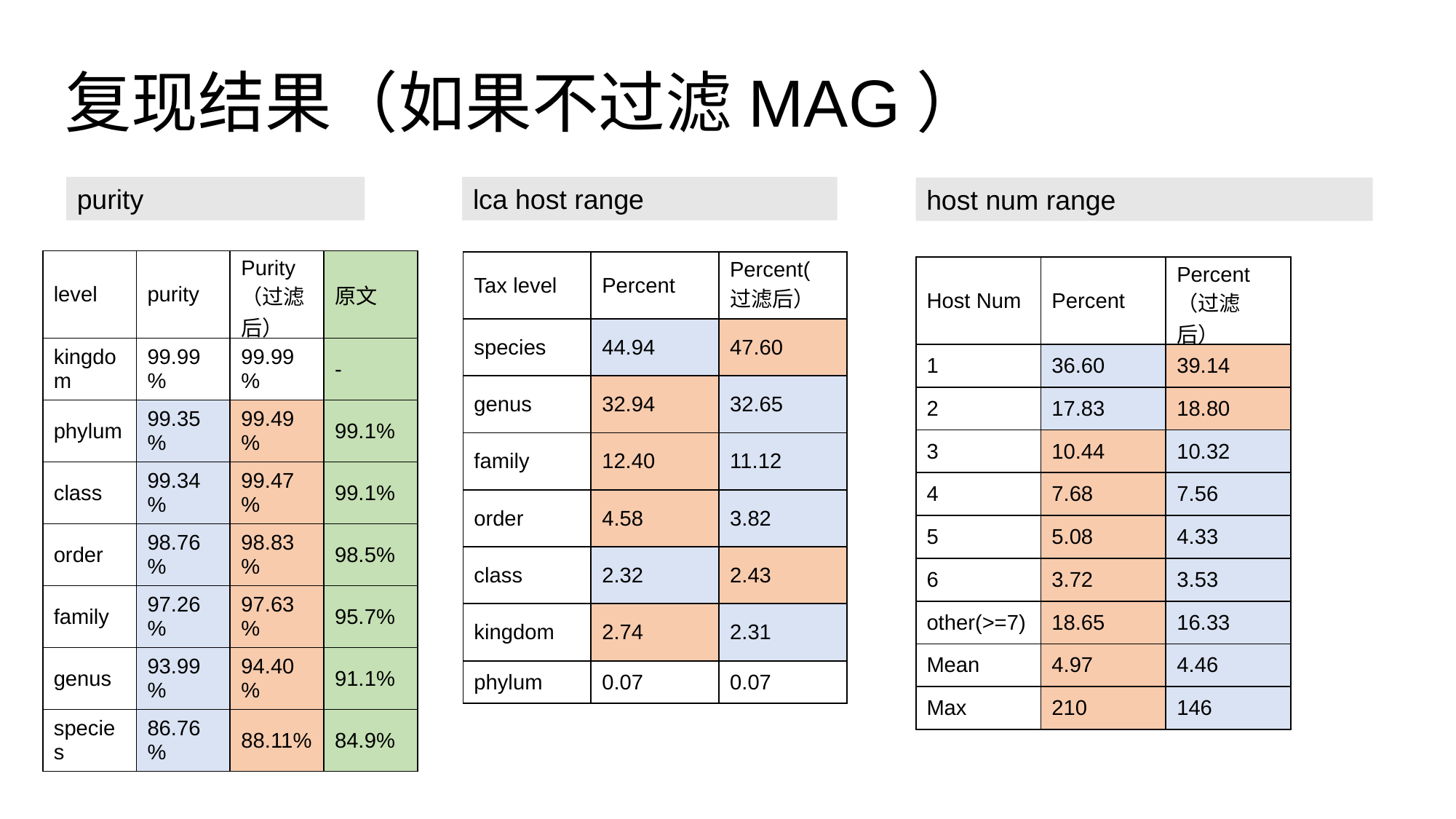

# 复现结果​（如果不过滤MAG）
purity​
lca host range​
host num range
​
​
​
​
| level | purity | Purity（过滤后） | 原文 |
| --- | --- | --- | --- |
| kingdom | 99.99% | 99.99% | - |
| phylum | 99.35% | 99.49% | 99.1% |
| class | 99.34% | 99.47% | 99.1% |
| order | 98.76% | 98.83% | 98.5% |
| family | 97.26% | 97.63% | 95.7% |
| genus | 93.99% | 94.40% | 91.1% |
| species | 86.76% | 88.11% | 84.9% |
| Tax level | Percent | Percent(过滤后） |
| --- | --- | --- |
| species | 44.94 | 47.60 |
| genus | 32.94 | 32.65 |
| family | 12.40 | 11.12 |
| order | 4.58 | 3.82 |
| class | 2.32 | 2.43 |
| kingdom | 2.74 | 2.31 |
| phylum | 0.07 | 0.07 |
| Host Num | Percent | Percent（过滤后） |
| --- | --- | --- |
| 1 | 36.60 | 39.14 |
| 2 | 17.83 | 18.80 |
| 3 | 10.44 | 10.32 |
| 4 | 7.68 | 7.56 |
| 5 | 5.08 | 4.33 |
| 6 | 3.72 | 3.53 |
| other(>=7) | 18.65 | 16.33 |
| Mean | 4.97 | 4.46 |
| Max | 210 | 146 |